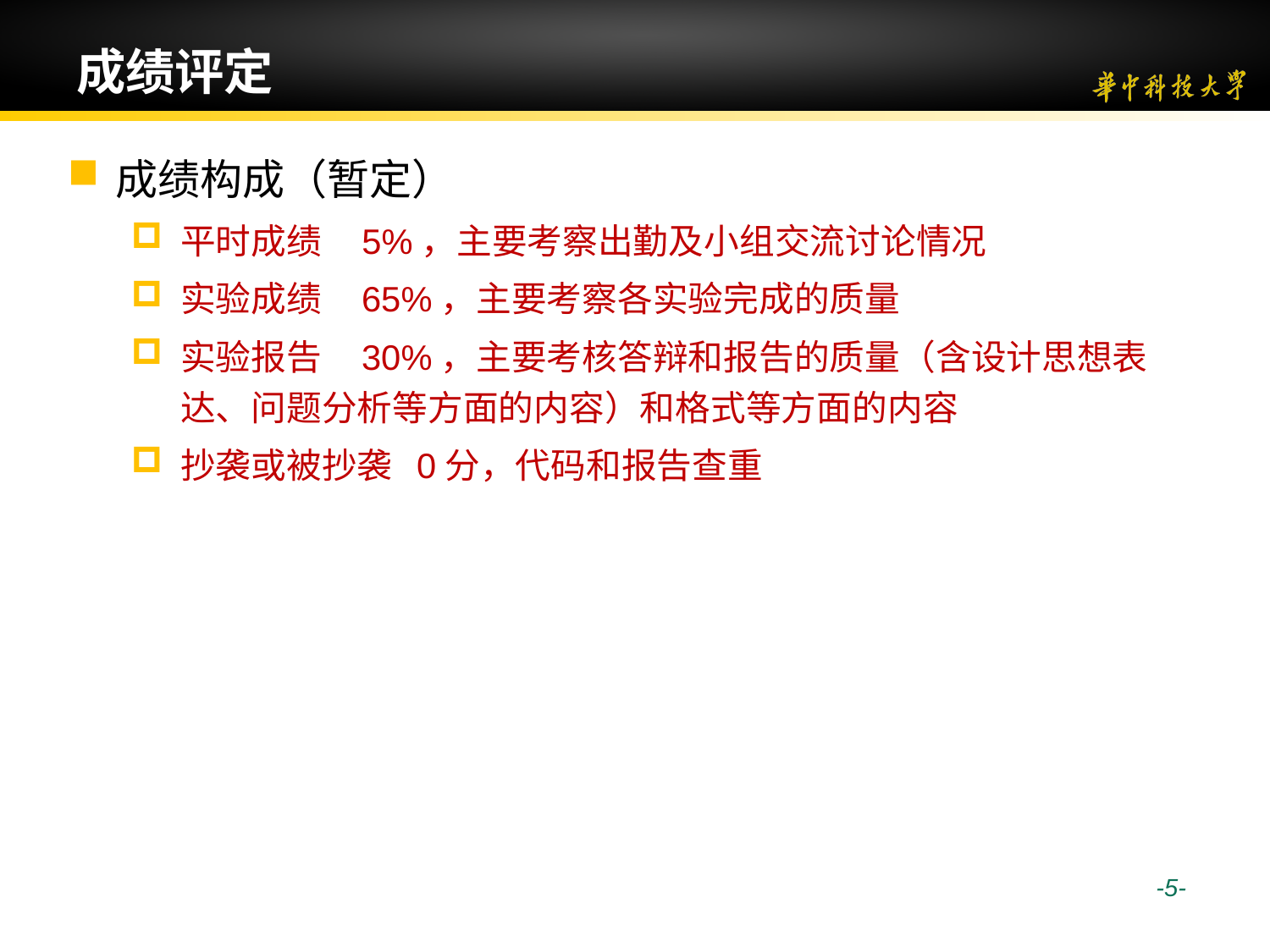

# 成绩评定
成绩构成（暂定）
平时成绩    5%，主要考察出勤及小组交流讨论情况
实验成绩    65%，主要考察各实验完成的质量
实验报告    30%，主要考核答辩和报告的质量（含设计思想表达、问题分析等方面的内容）和格式等方面的内容
抄袭或被抄袭  0分，代码和报告查重勤1/3记，无最终成绩。

 -5-